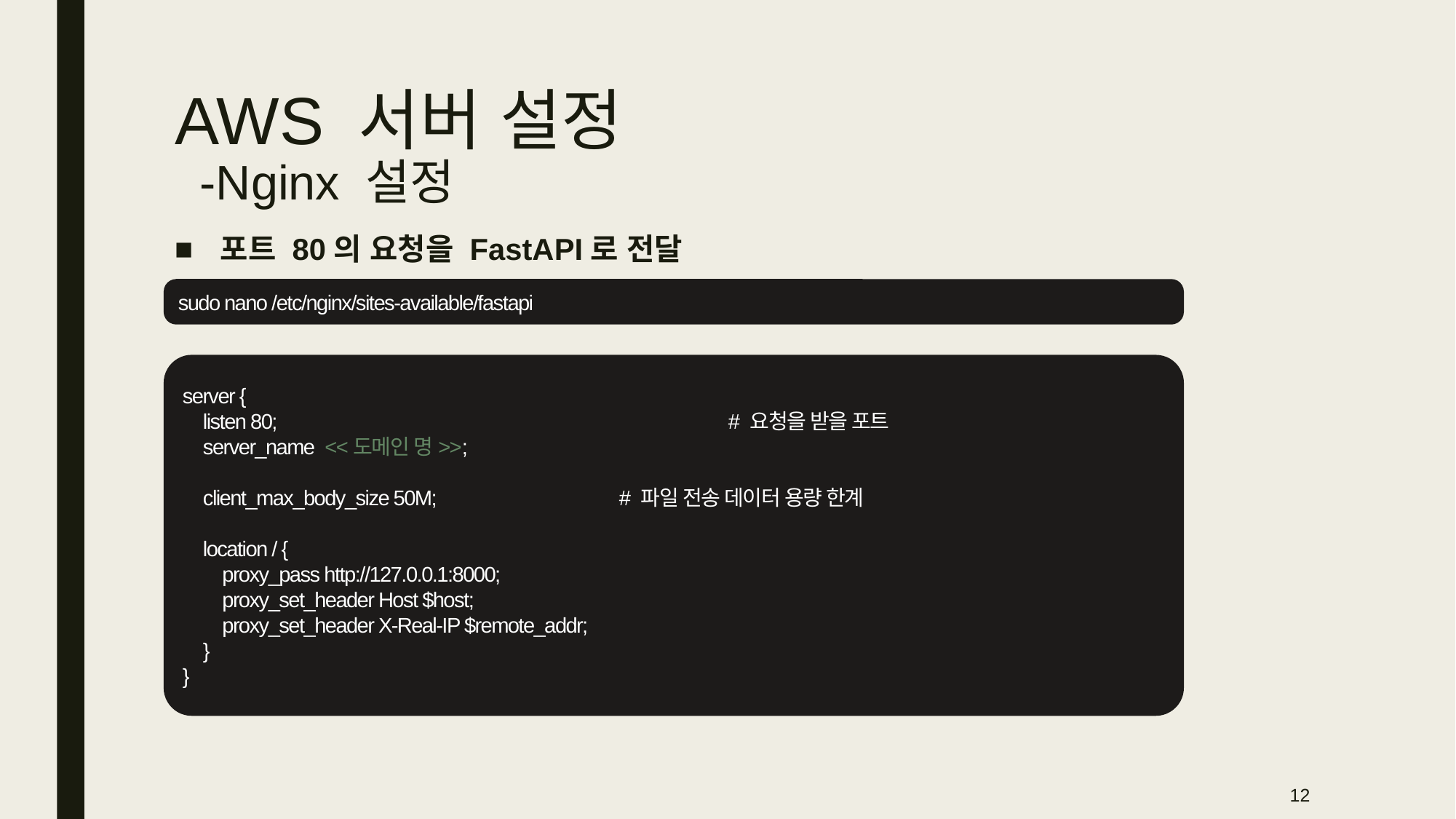

# AWS 서버 설정 -Nginx 설정
포트 80의 요청을 FastAPI로 전달
sudo nano /etc/nginx/sites-available/fastapi
server {
    listen 80;					# 요청을 받을 포트
    server_name  <<도메인 명>>;

    client_max_body_size 50M;		# 파일 전송 데이터 용량 한계

    location / {
        proxy_pass http://127.0.0.1:8000;
        proxy_set_header Host $host;
        proxy_set_header X-Real-IP $remote_addr;
    }
}
12